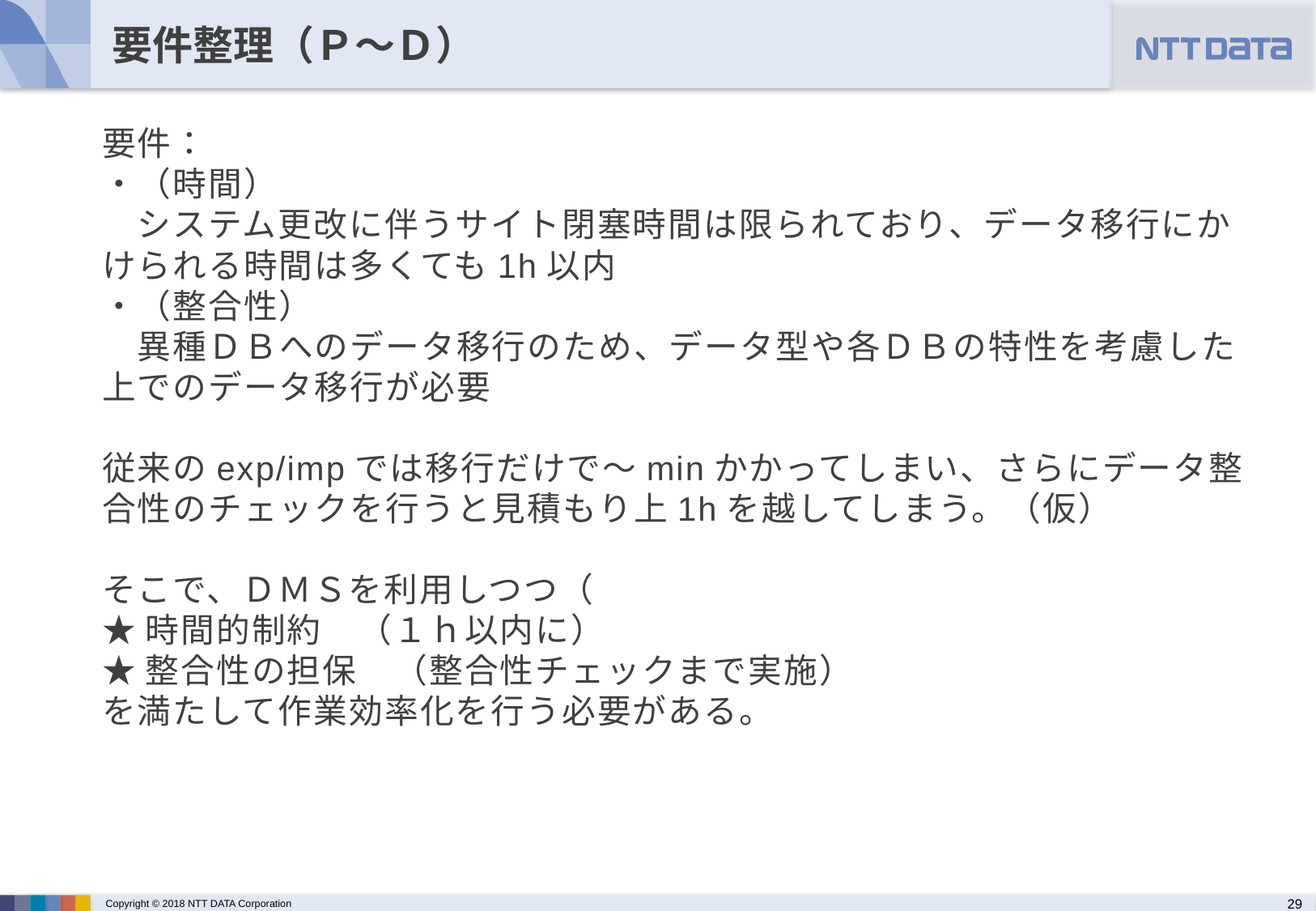

# 要件整理（Ｐ～Ｄ）
要件：
・（時間）
　システム更改に伴うサイト閉塞時間は限られており、データ移行にかけられる時間は多くても1h以内
・（整合性）
　異種ＤＢへのデータ移行のため、データ型や各ＤＢの特性を考慮した上でのデータ移行が必要

従来のexp/impでは移行だけで～minかかってしまい、さらにデータ整合性のチェックを行うと見積もり上1hを越してしまう。（仮）

そこで、ＤＭＳを利用しつつ（
★時間的制約　（１ｈ以内に）
★整合性の担保　（整合性チェックまで実施）
を満たして作業効率化を行う必要がある。